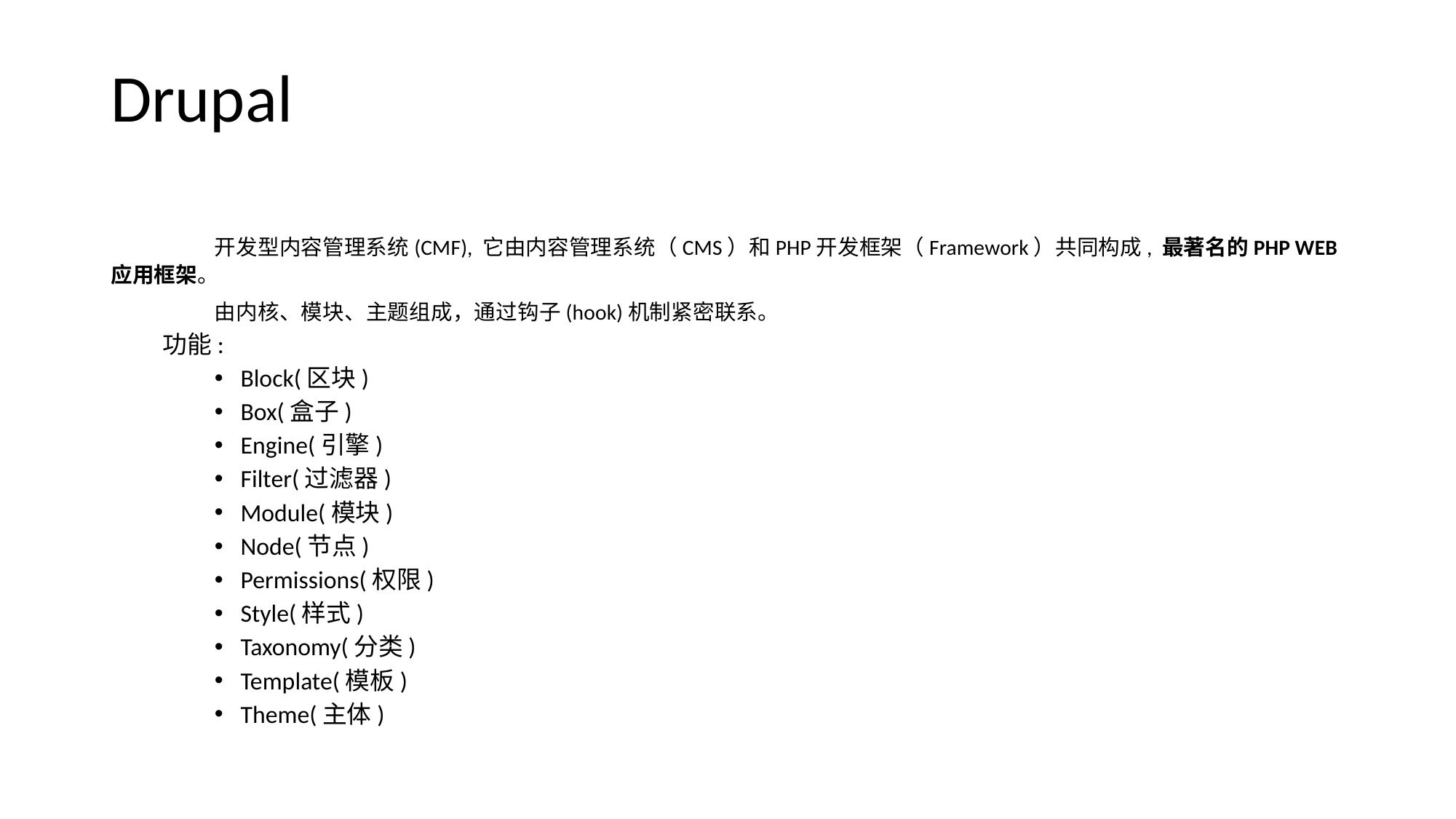

# Drupal
	开发型内容管理系统(CMF), 它由内容管理系统（CMS）和PHP开发框架（Framework）共同构成, 最著名的PHP WEB应用框架。
	由内核、模块、主题组成，通过钩子(hook)机制紧密联系。
功能:
Block(区块)
Box(盒子)
Engine(引擎)
Filter(过滤器)
Module(模块)
Node(节点)
Permissions(权限)
Style(样式)
Taxonomy(分类)
Template(模板)
Theme(主体)